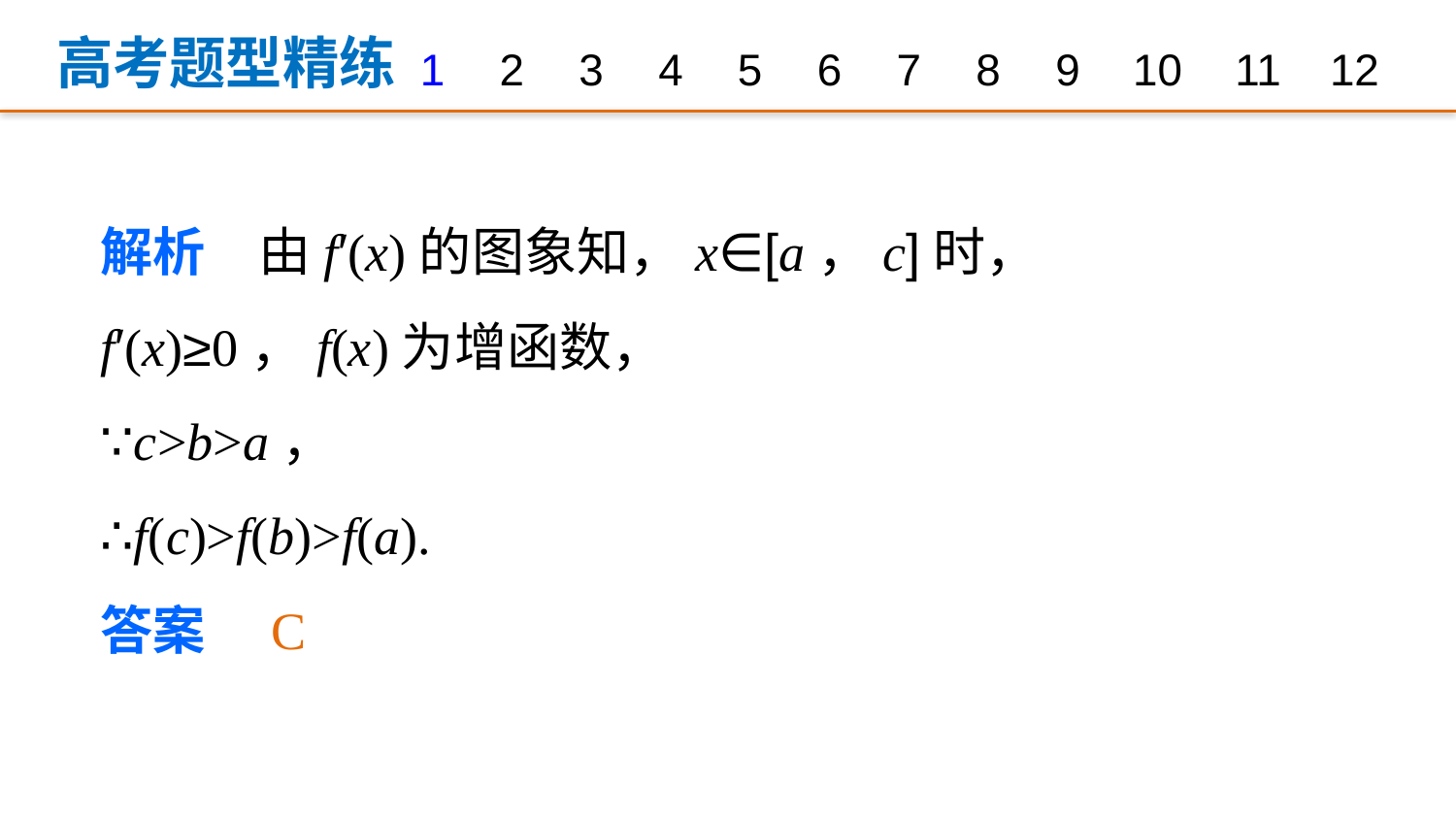

高考题型精练
1
2
3
4
5
6
7
8
9
12
10
11
解析　由f′(x)的图象知，x∈[a，c]时，
f′(x)≥0，f(x)为增函数，
∵c>b>a，
∴f(c)>f(b)>f(a).
答案　C